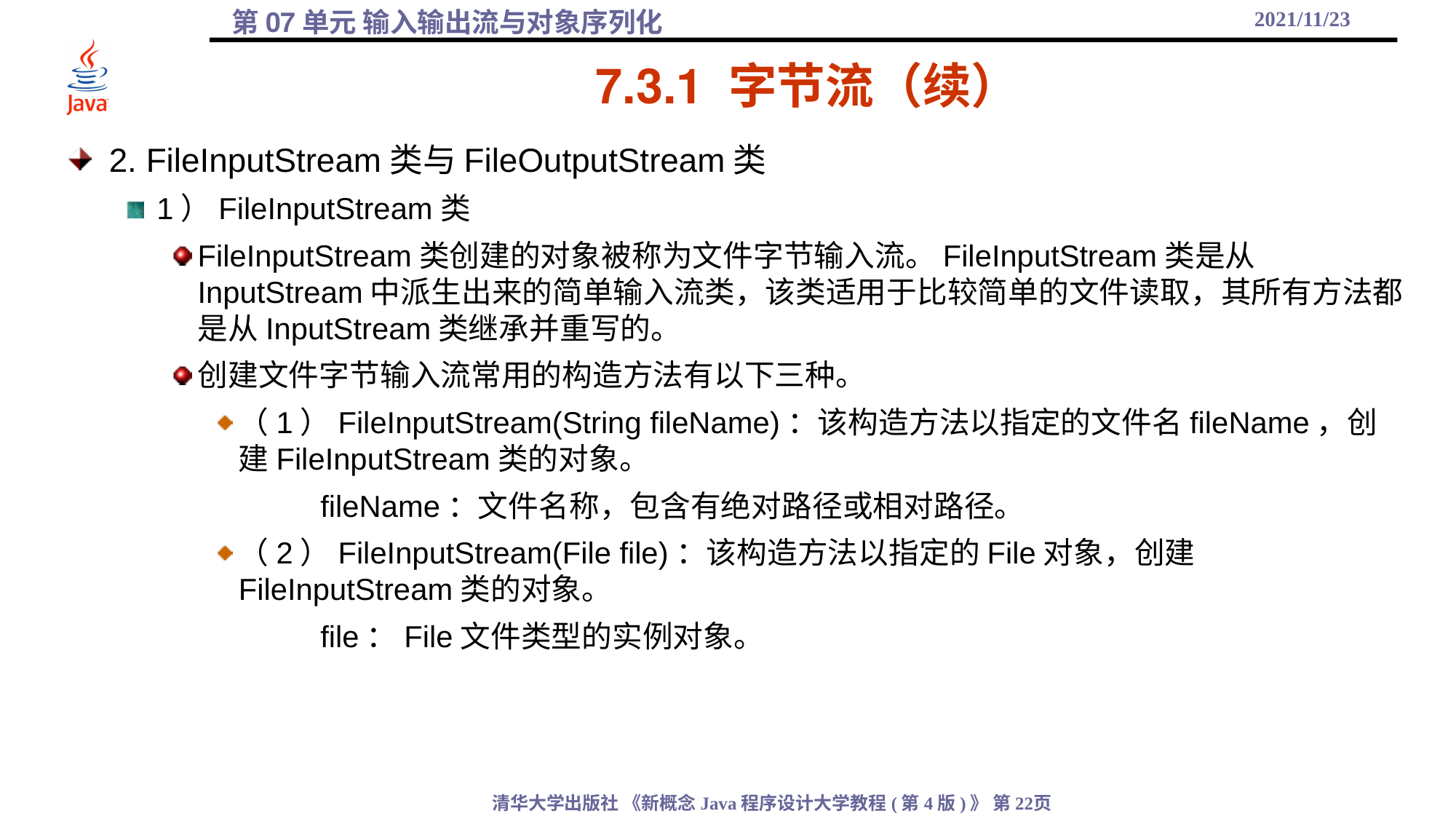

2021/11/23
# 7.3.1 字节流（续）
2. FileInputStream类与FileOutputStream类
1）FileInputStream类
FileInputStream类创建的对象被称为文件字节输入流。FileInputStream类是从InputStream中派生出来的简单输入流类，该类适用于比较简单的文件读取，其所有方法都是从InputStream类继承并重写的。
创建文件字节输入流常用的构造方法有以下三种。
（1）FileInputStream(String fileName)：该构造方法以指定的文件名fileName，创建FileInputStream类的对象。
	fileName：文件名称，包含有绝对路径或相对路径。
（2）FileInputStream(File file)：该构造方法以指定的File对象，创建FileInputStream类的对象。
	file：File文件类型的实例对象。